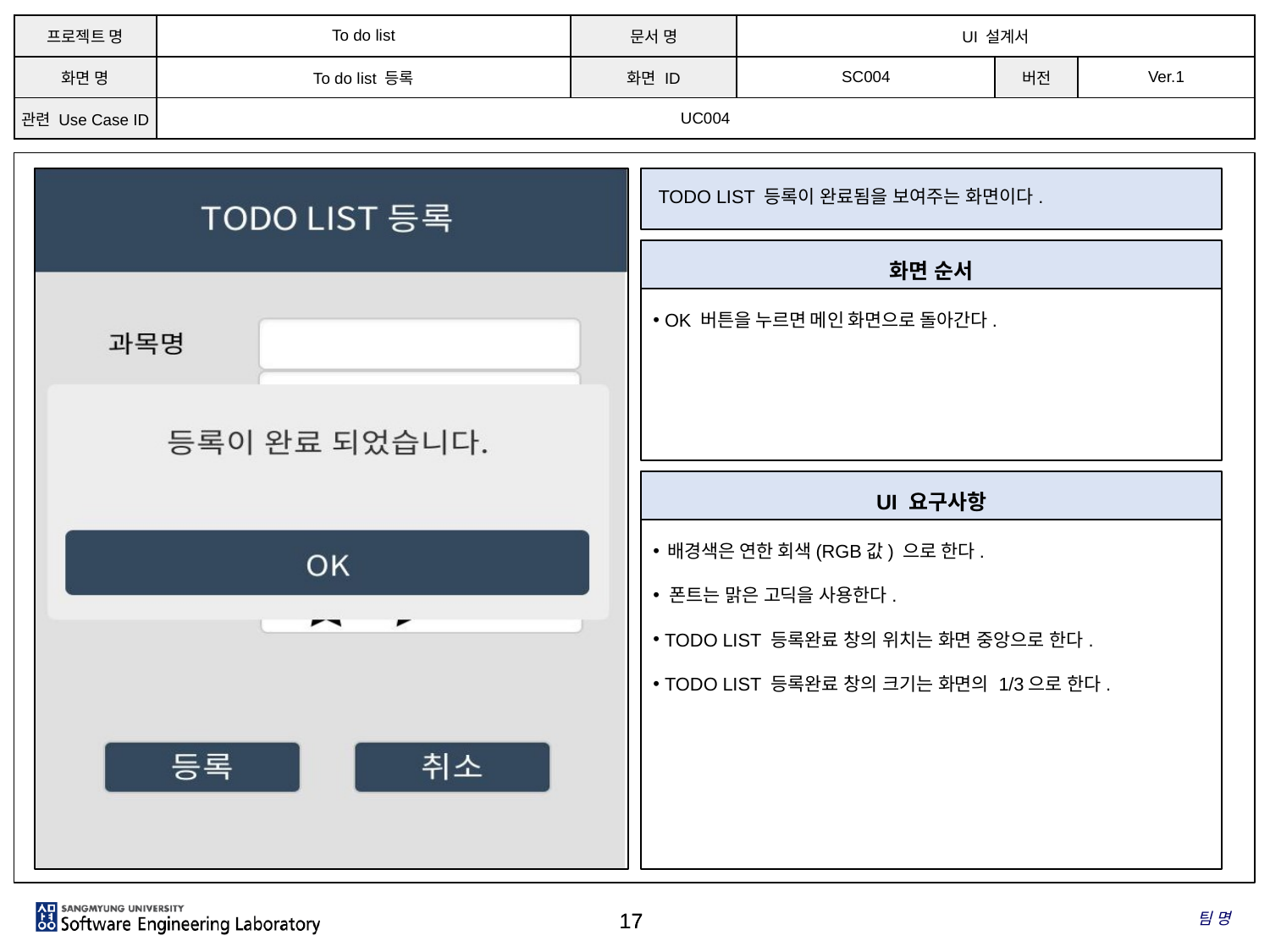

| 프로젝트 명 | To do list | 문서 명 | UI 설계서 |  |  |
| --- | --- | --- | --- | --- | --- |
| 화면 명 | To do list 등록 | 화면 ID | SC004 | 버전 | Ver.1 |
| 관련 Use Case ID | UC004 |  |  |  |  |

 TODO LIST 등록이 완료됨을 보여주는 화면이다.

화면 순서
 OK 버튼을 누르면 메인 화면으로 돌아간다.

UI 요구사항
 배경색은 연한 회색(RGB값) 으로 한다.

 폰트는 맑은 고딕을 사용한다.

 TODO LIST 등록완료 창의 위치는 화면 중앙으로 한다.

 TODO LIST 등록완료 창의 크기는 화면의 1/3으로 한다.

# 팀 명